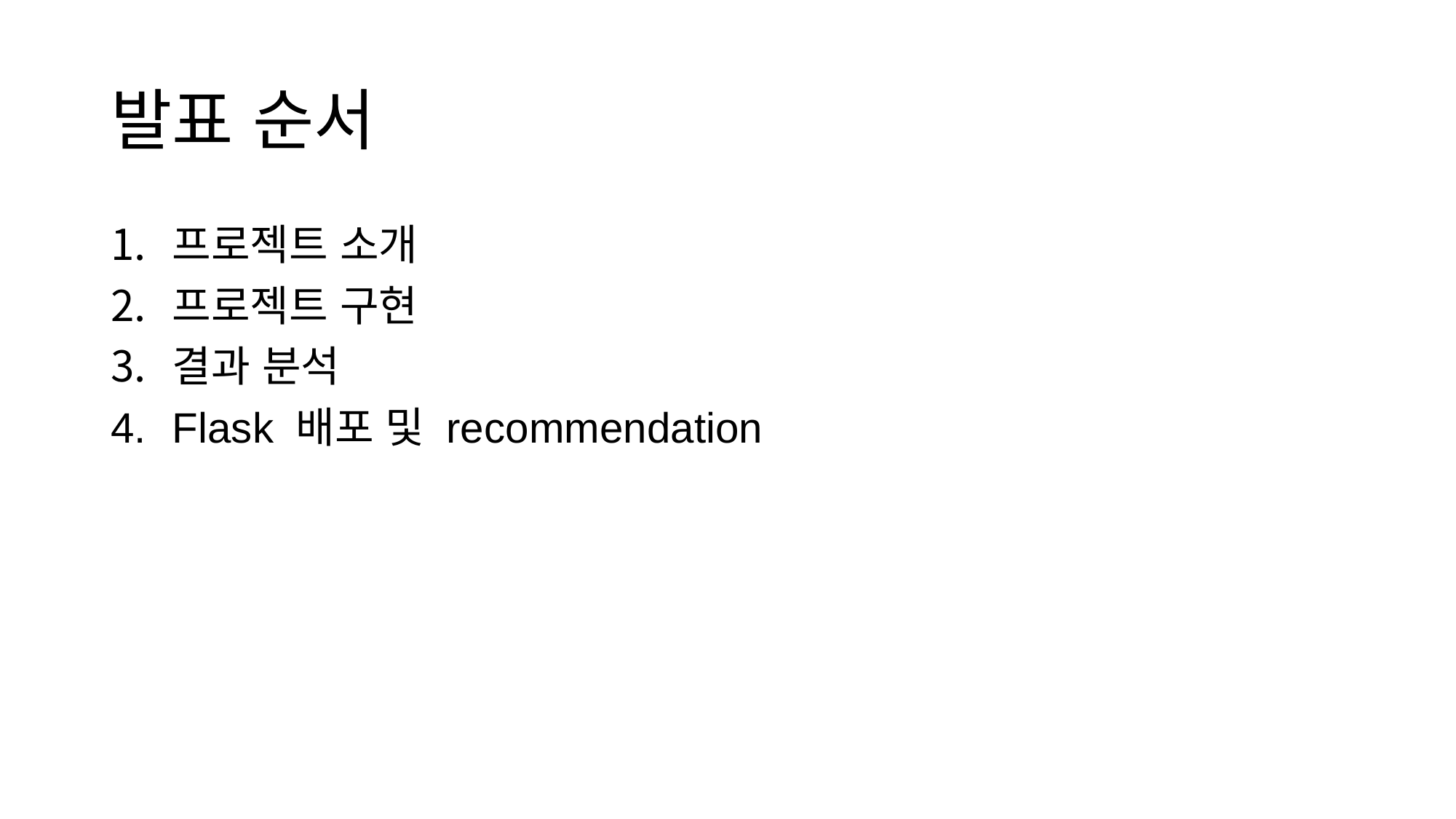

# 발표 순서
프로젝트 소개
프로젝트 구현
결과 분석
Flask 배포 및 recommendation